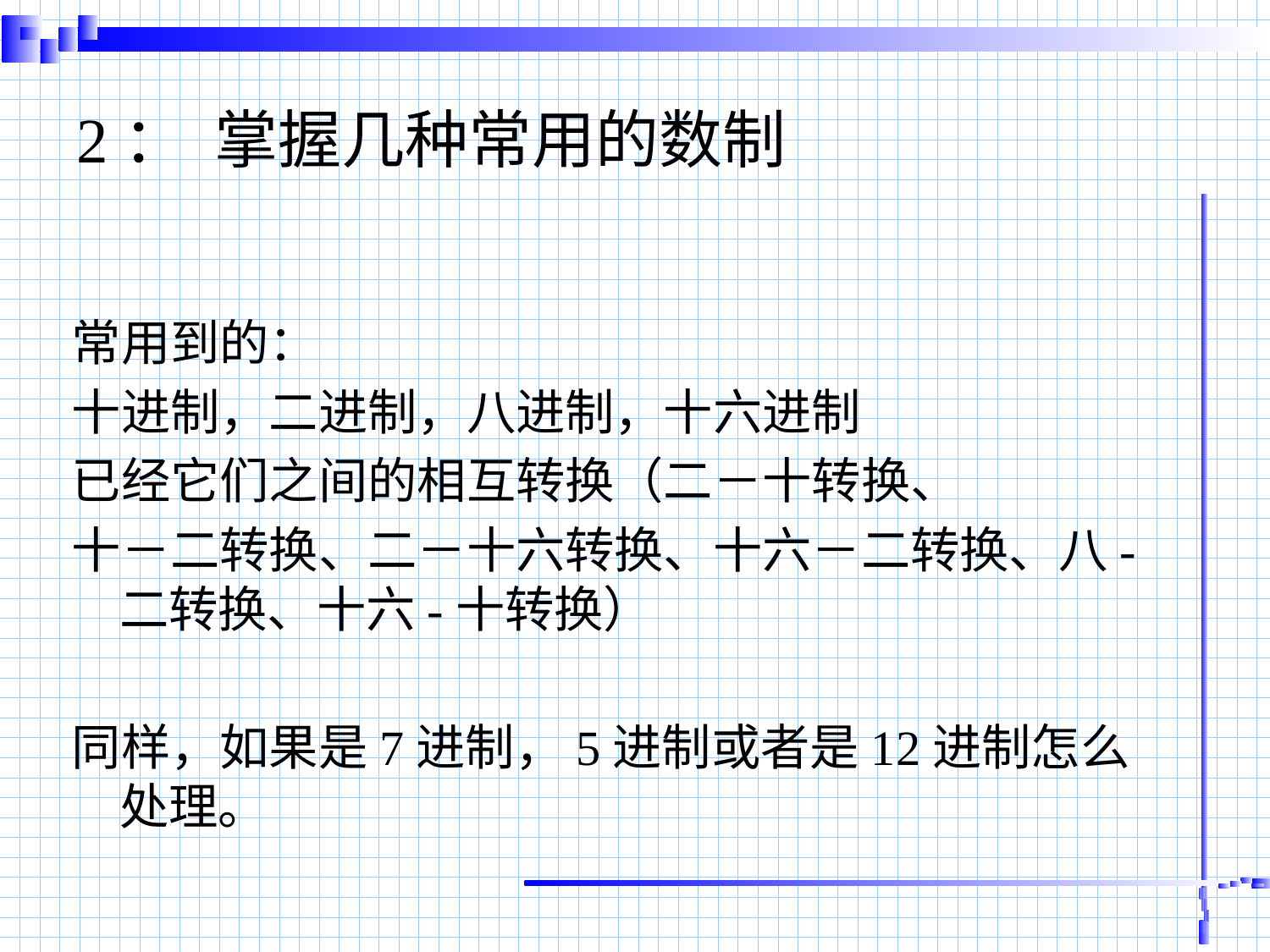

# 2：  掌握几种常用的数制

常用到的：
十进制，二进制，八进制，十六进制
已经它们之间的相互转换（二－十转换、
十－二转换、二－十六转换、十六－二转换、八-二转换、十六-十转换）

同样，如果是7进制，5进制或者是12进制怎么处理。